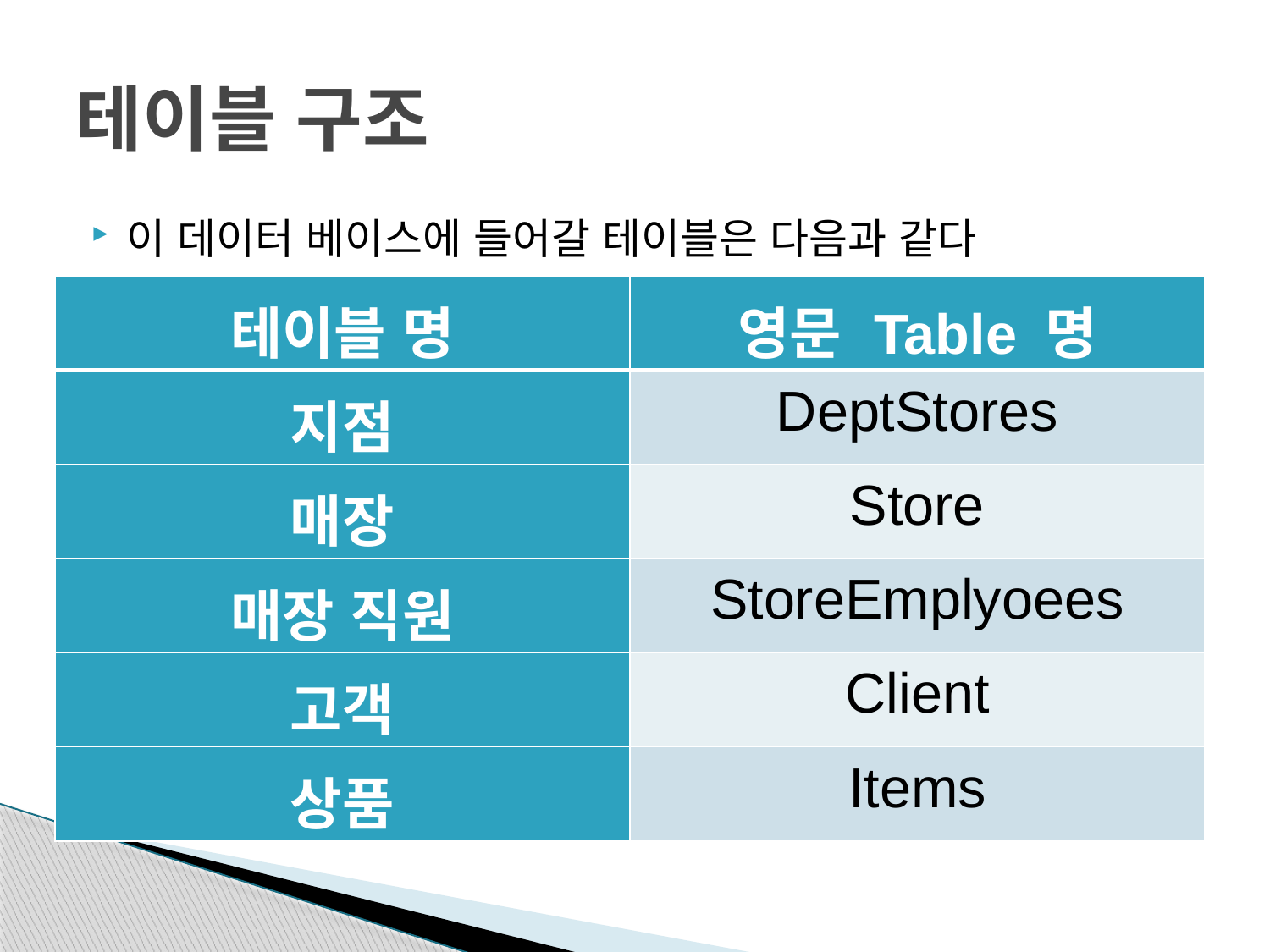

# 테이블 구조
이 데이터 베이스에 들어갈 테이블은 다음과 같다
| 테이블 명 | 영문 Table 명 |
| --- | --- |
| 지점 | DeptStores |
| 매장 | Store |
| 매장 직원 | StoreEmplyoees |
| 고객 | Client |
| 상품 | Items |